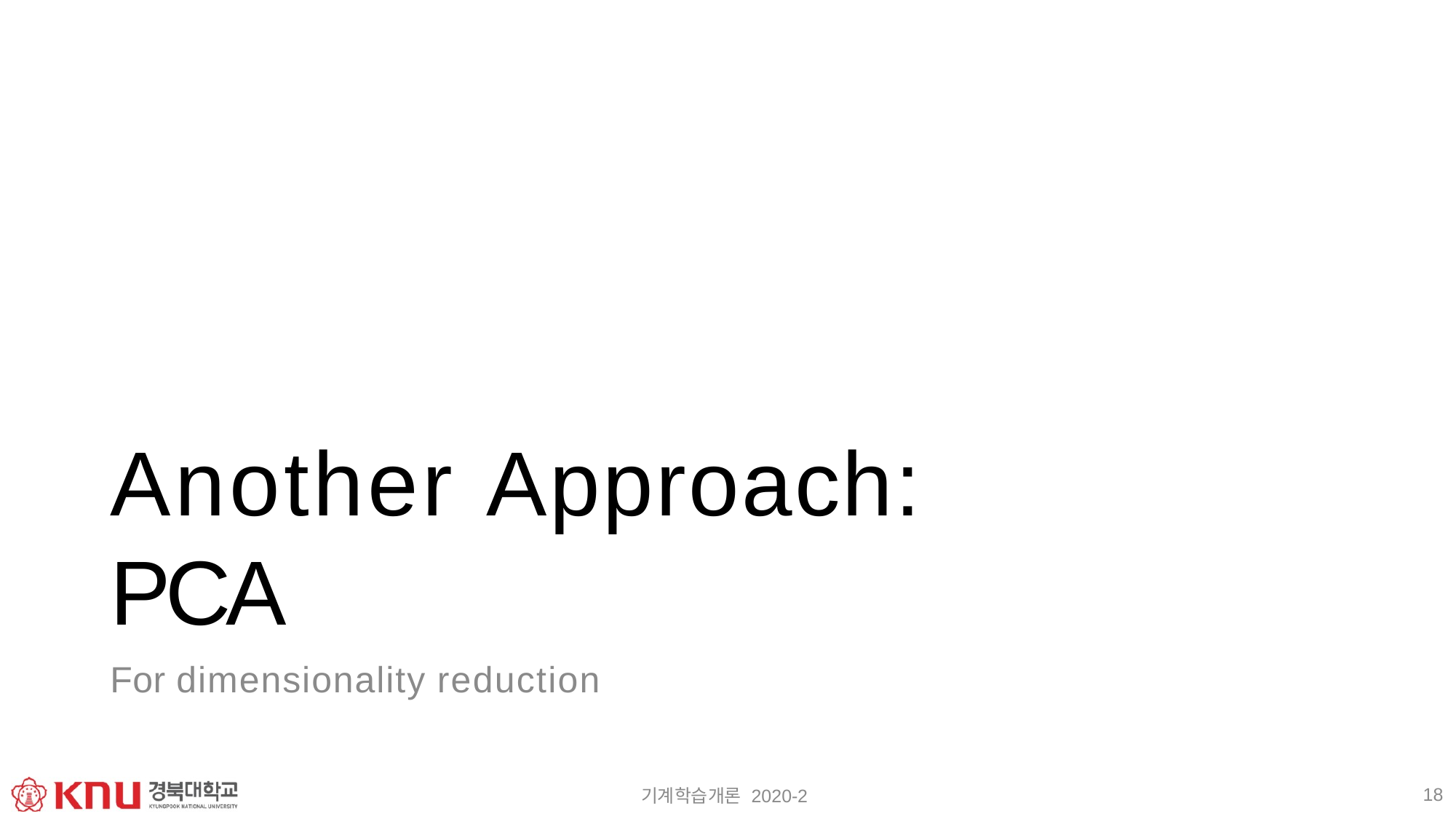

Another Approach: PCA
For dimensionality reduction
18
기계학습개론 2020-2